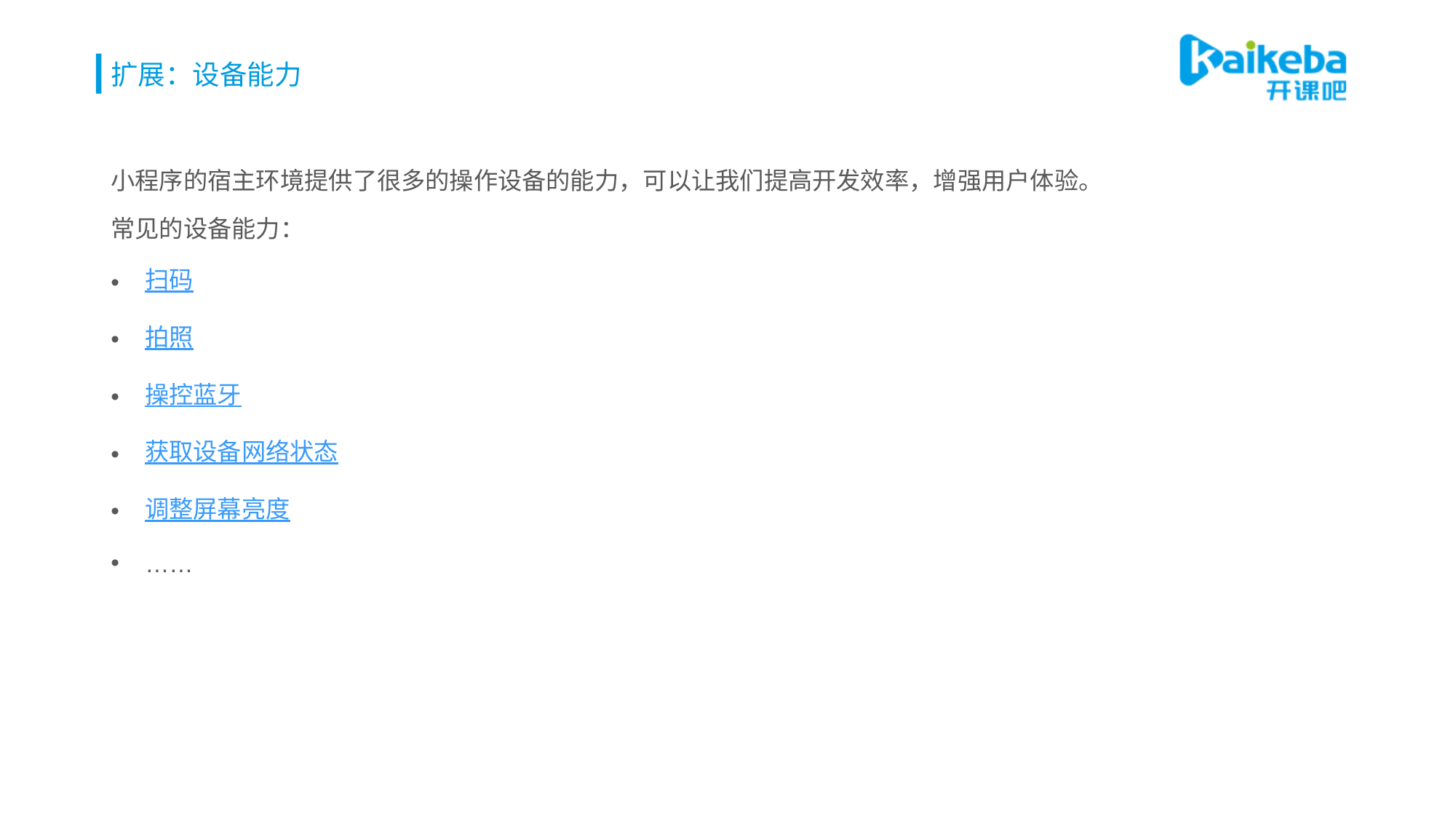

# 扩展：设备能力
小程序的宿主环境提供了很多的操作设备的能力，可以让我们提高开发效率，增强用户体验。
常见的设备能力：
扫码
拍照
操控蓝牙
获取设备网络状态
调整屏幕亮度
……